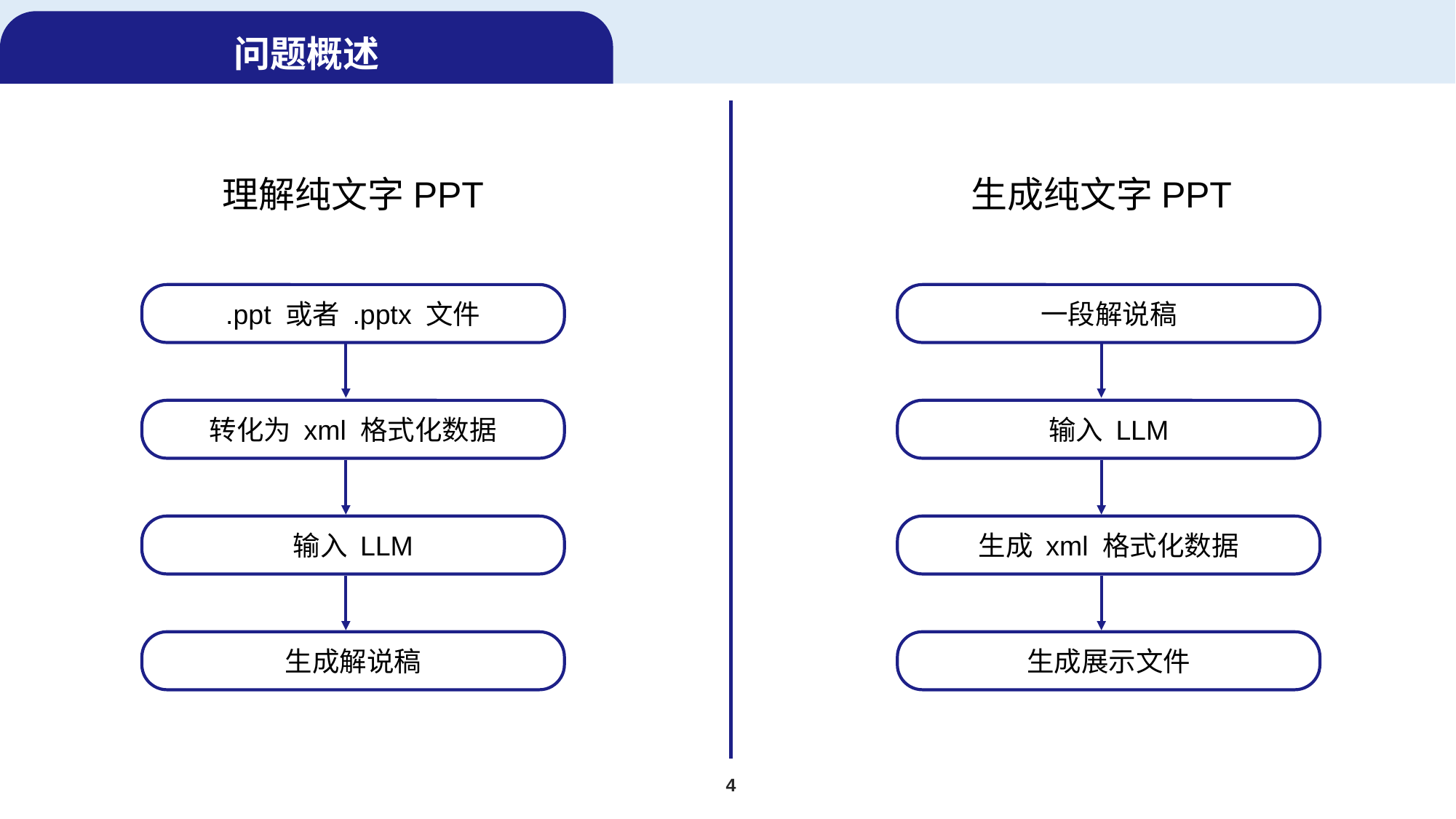

问题概述

理解纯文字PPT
生成纯文字PPT
.ppt 或者 .pptx 文件

转化为 xml 格式化数据

输入 LLM

生成解说稿
一段解说稿

输入 LLM

生成 xml 格式化数据

生成展示文件
4